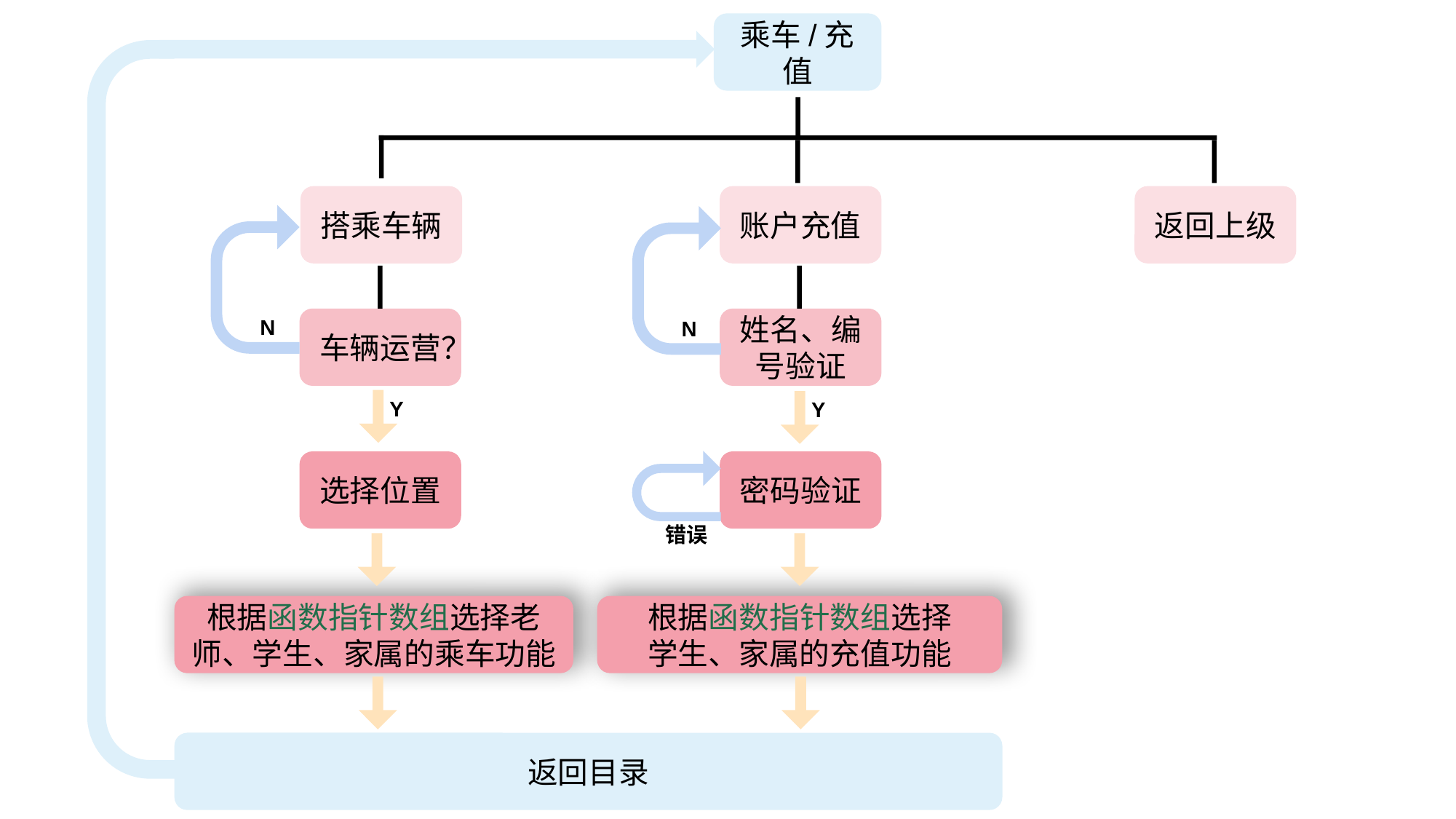

乘车/充值

搭乘车辆
账户充值
返回上级

车辆运营？
姓名、编号验证
N
N

Y

Y

选择位置
密码验证
错误

根据函数指针数组选择老
师、学生、家属的乘车功能
根据函数指针数组选择
学生、家属的充值功能

返回目录